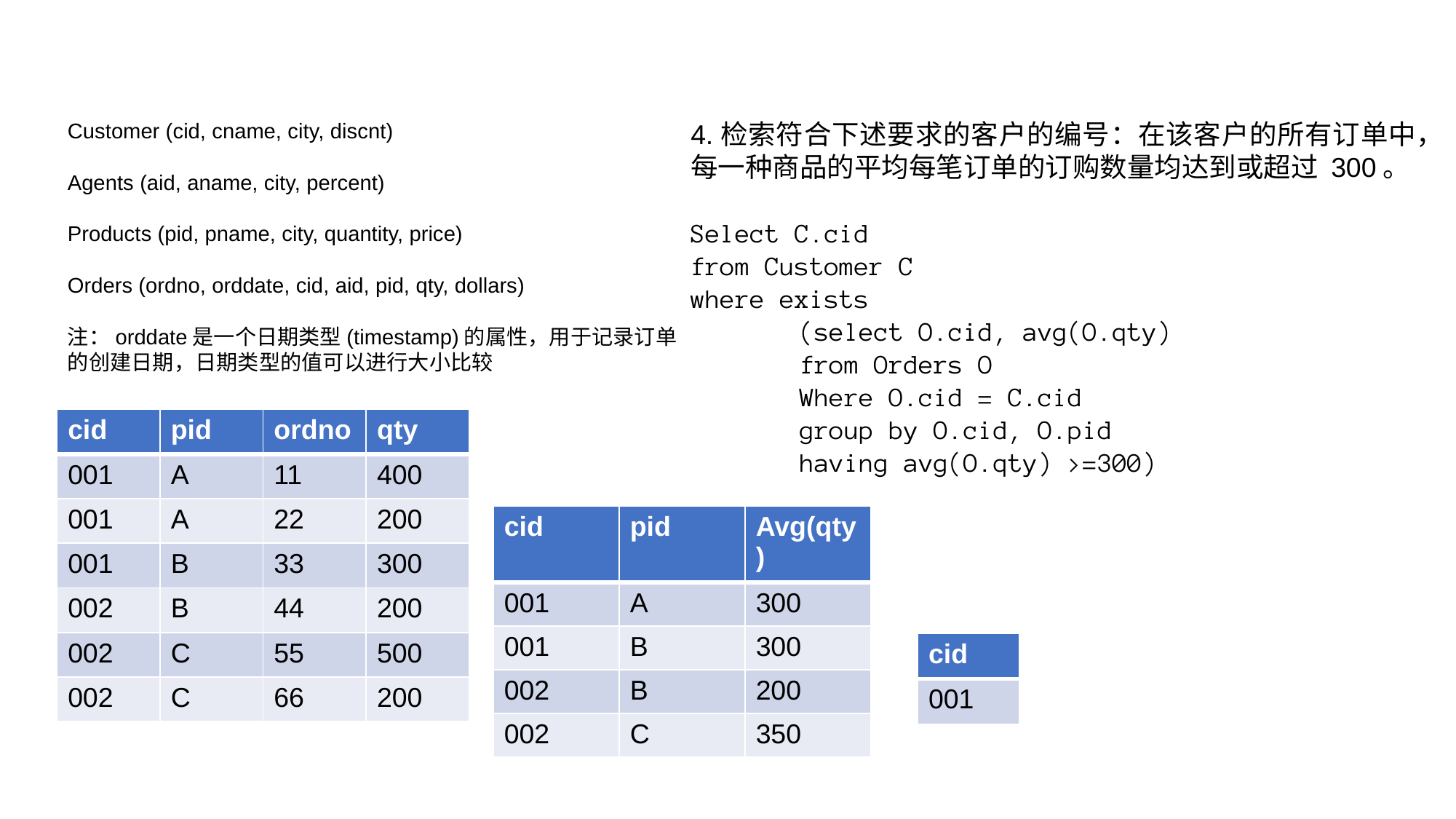

Customer (cid, cname, city, discnt)

Agents (aid, aname, city, percent)

Products (pid, pname, city, quantity, price)

Orders (ordno, orddate, cid, aid, pid, qty, dollars)

注：orddate是一个日期类型(timestamp)的属性，用于记录订单的创建日期，日期类型的值可以进行大小比较
4.检索符合下述要求的客户的编号：在该客户的所有订单中，每一种商品的平均每笔订单的订购数量均达到或超过 300。

Select C.cid
from Customer C
where exists
	(select O.cid, avg(O.qty)
	from Orders O
	Where O.cid = C.cid
	group by O.cid, O.pid
	having avg(O.qty) >=300)

| cid | pid | ordno | qty |
| --- | --- | --- | --- |
| 001 | A | 11 | 400 |
| 001 | A | 22 | 200 |
| 001 | B | 33 | 300 |
| 002 | B | 44 | 200 |
| 002 | C | 55 | 500 |
| 002 | C | 66 | 200 |
| cid | pid | Avg(qty) |
| --- | --- | --- |
| 001 | A | 300 |
| 001 | B | 300 |
| 002 | B | 200 |
| 002 | C | 350 |
| cid |
| --- |
| 001 |